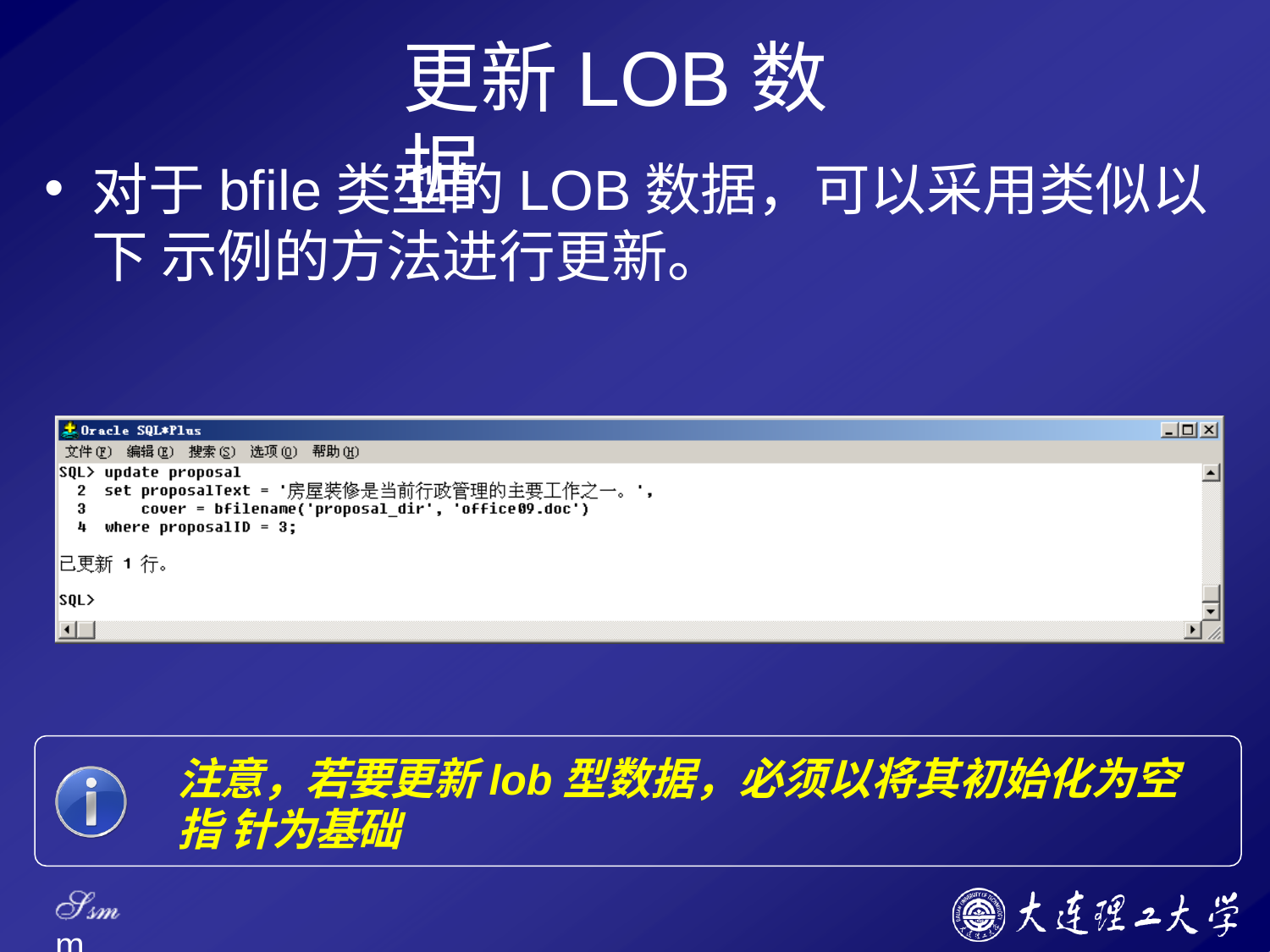

# 更新LOB数据
对于bfile类型的LOB数据，可以采用类似以下 示例的方法进行更新。

注意，若要更新lob型数据，必须以将其初始化为空指 针为基础

Ssm